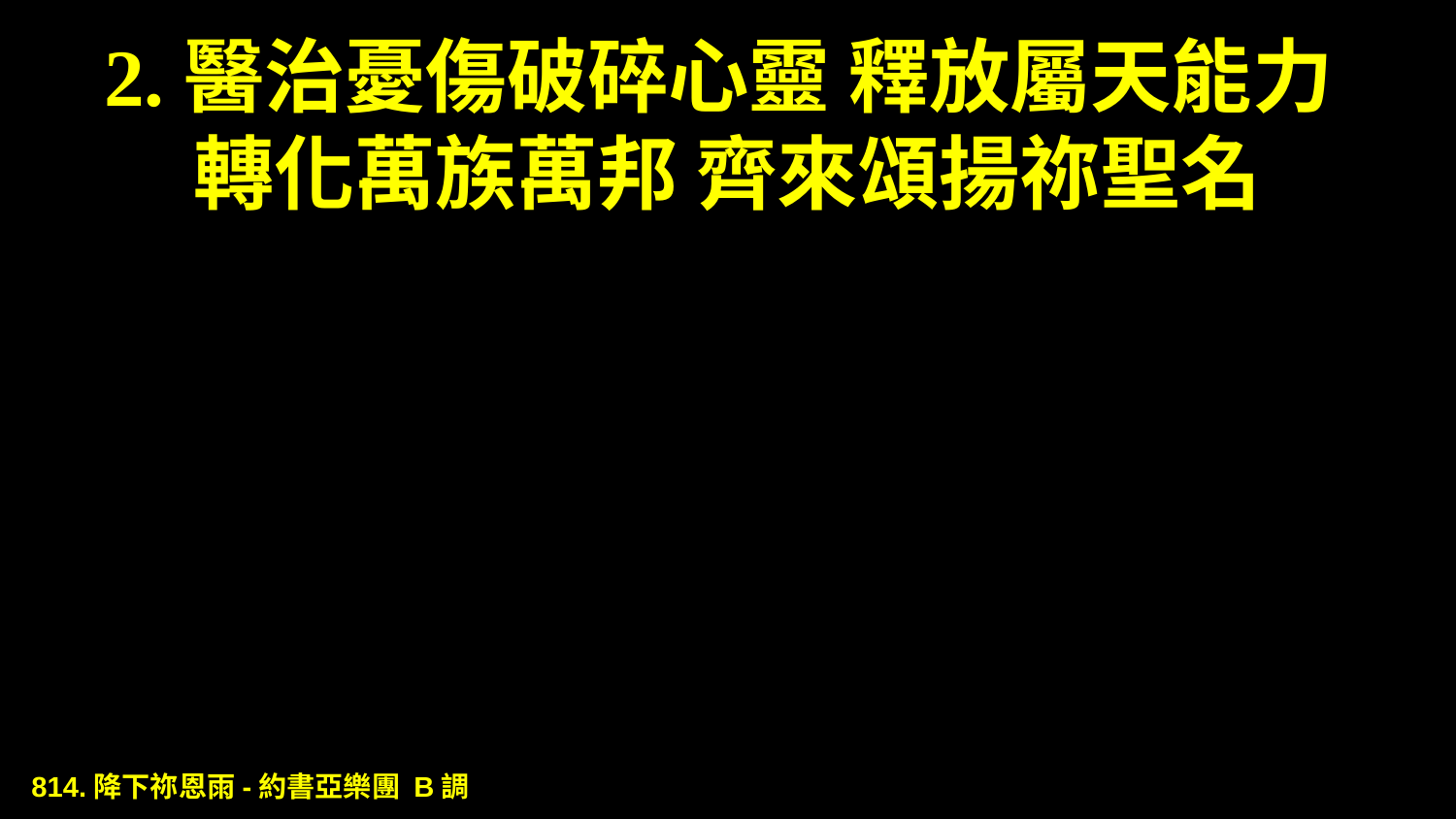

# 2.醫治憂傷破碎心靈 釋放屬天能力 轉化萬族萬邦 齊來頌揚祢聖名
814.降下祢恩雨-約書亞樂團 B調